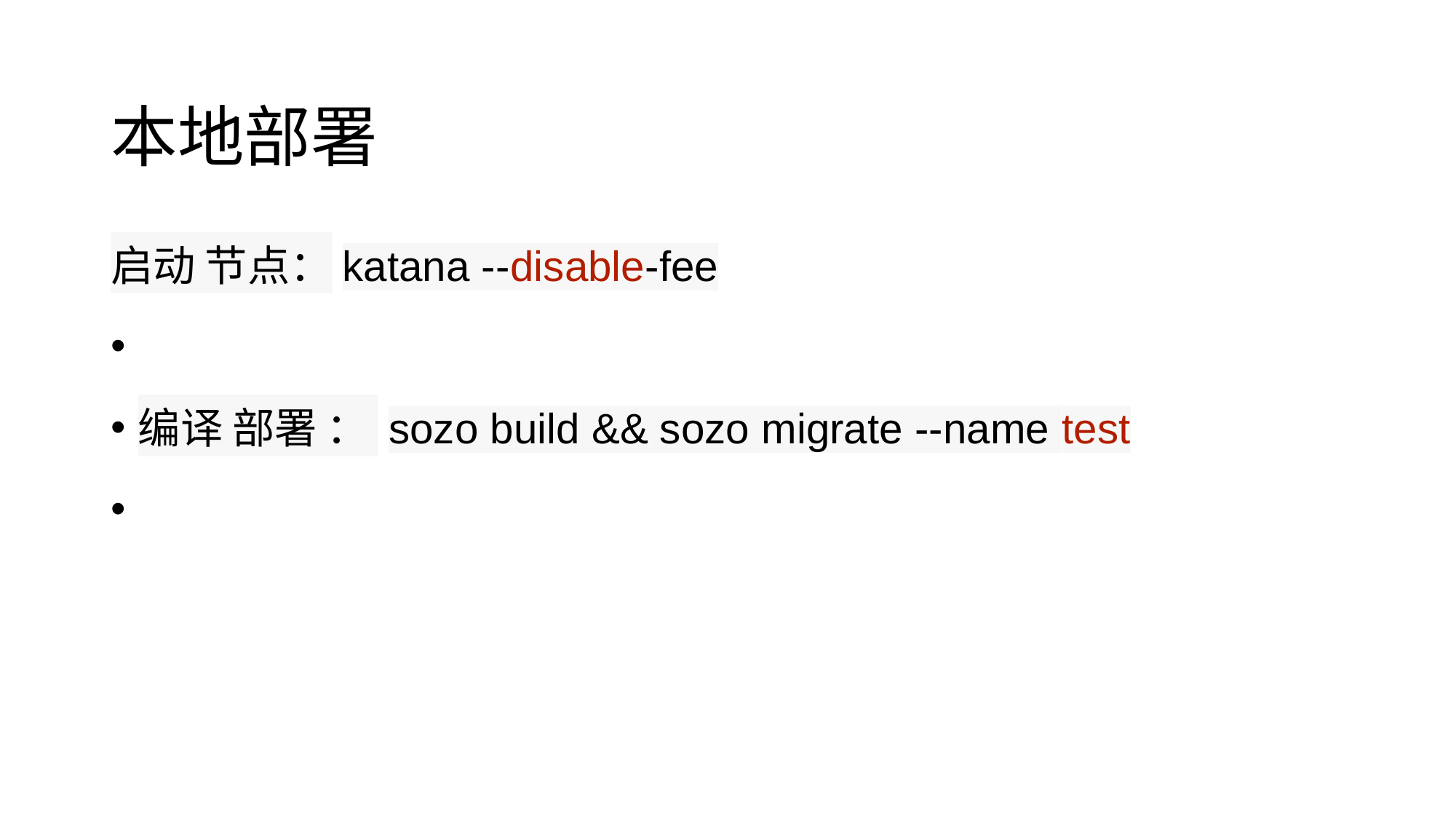

# 本地部署
启动 节点：katana --disable-fee

编译 部署 ： sozo build && sozo migrate --name test